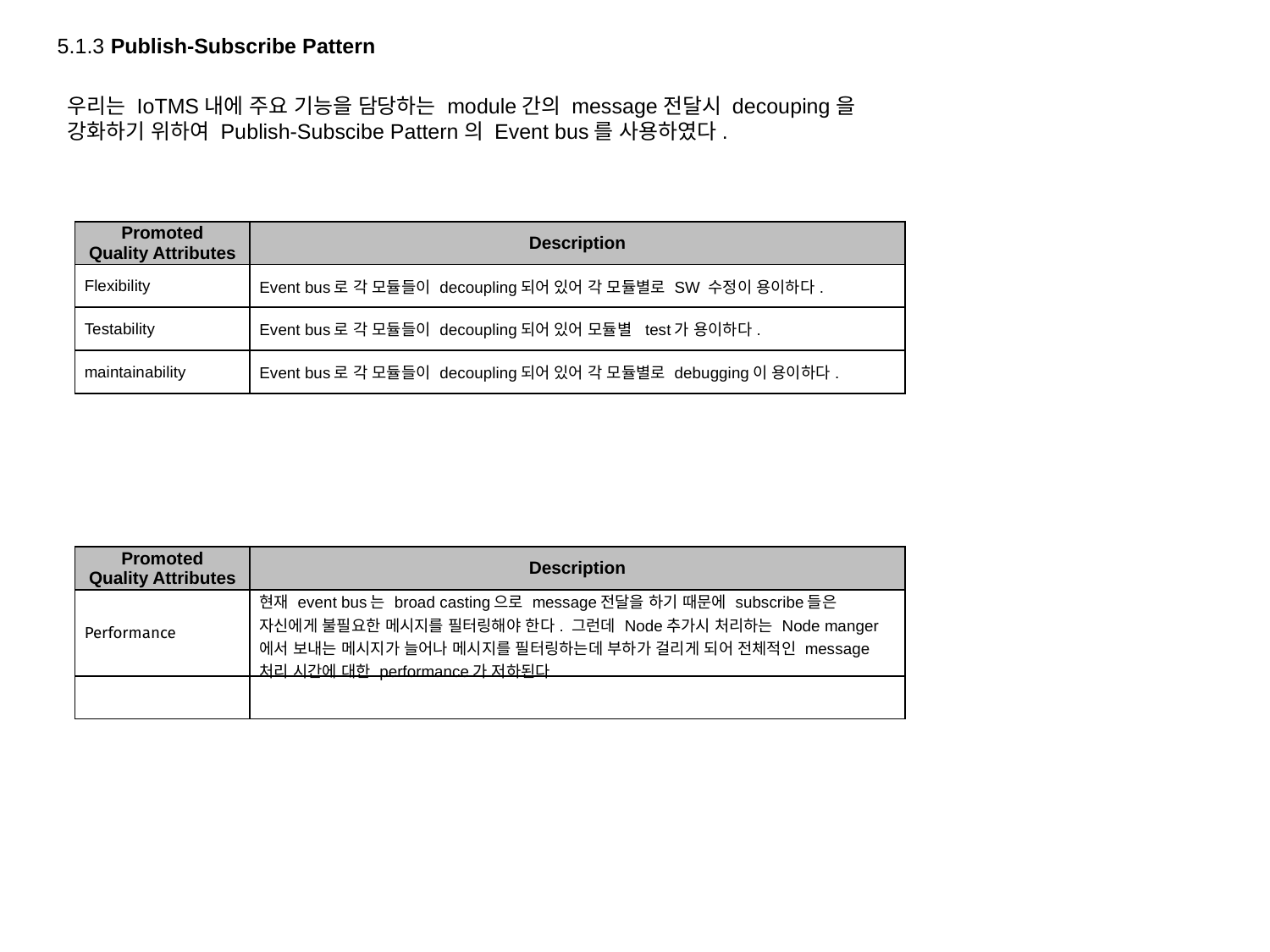

5.1.3 Publish-Subscribe Pattern
우리는 IoTMS내에 주요 기능을 담당하는 module간의 message전달시 decouping을 강화하기 위하여 Publish-Subscibe Pattern의 Event bus를 사용하였다.

| Promoted Quality Attributes | Description |
| --- | --- |
| Flexibility | Event bus로 각 모듈들이 decoupling되어 있어 각 모듈별로 SW 수정이 용이하다. |
| Testability | Event bus로 각 모듈들이 decoupling되어 있어 모듈별 test가 용이하다. |
| maintainability | Event bus로 각 모듈들이 decoupling되어 있어 각 모듈별로 debugging이 용이하다. |
| Promoted Quality Attributes | Description |
| --- | --- |
| Performance | 현재 event bus는 broad casting으로 message전달을 하기 때문에 subscribe들은 자신에게 불필요한 메시지를 필터링해야 한다. 그런데 Node추가시 처리하는 Node manger에서 보내는 메시지가 늘어나 메시지를 필터링하는데 부하가 걸리게 되어 전체적인 message처리 시간에 대한 performance가 저하된다. |
|  |  |